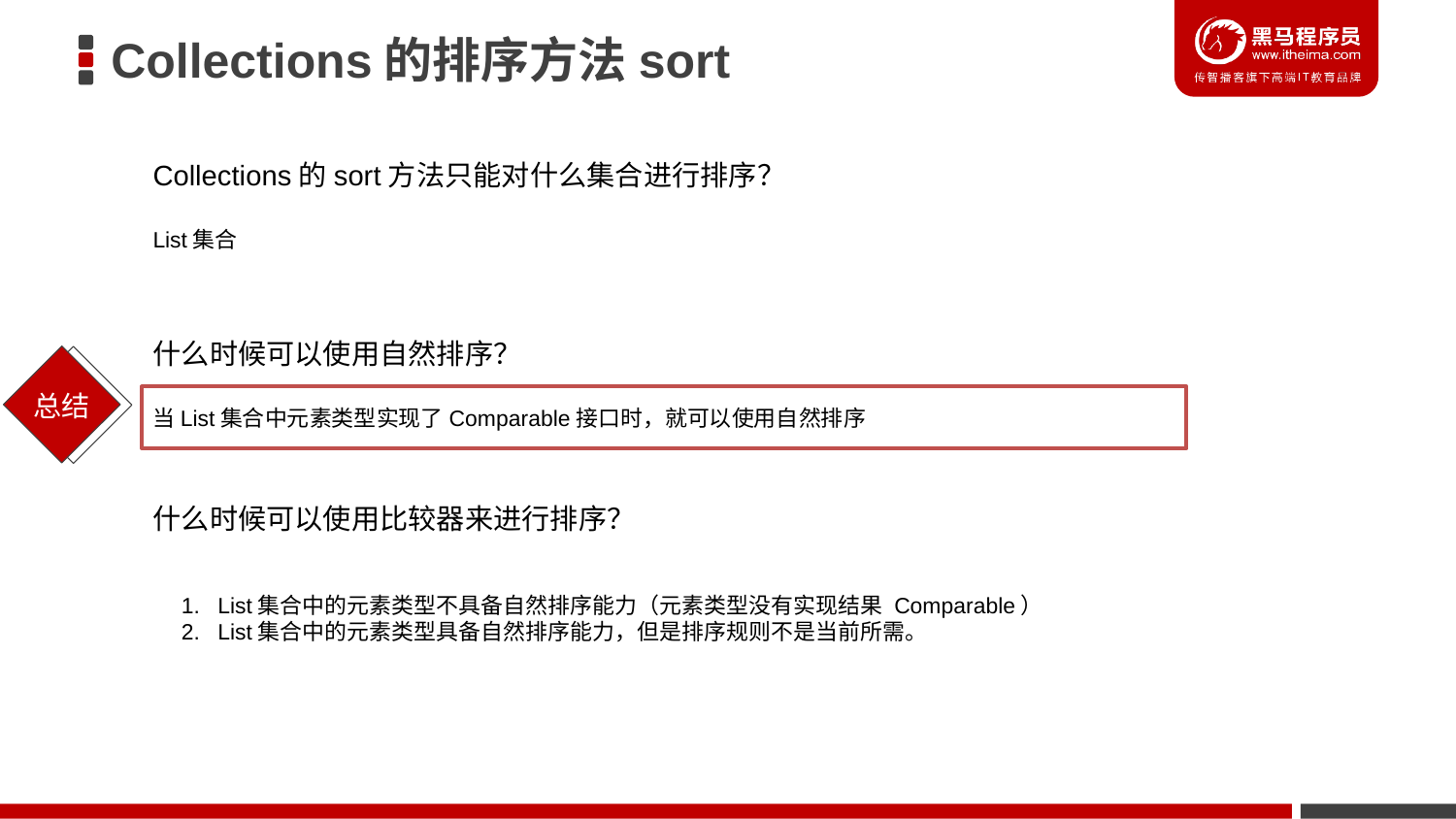

# Collections的排序方法sort
Collections的sort方法只能对什么集合进行排序？
List集合
什么时候可以使用自然排序？
当List集合中元素类型实现了Comparable接口时，就可以使用自然排序
什么时候可以使用比较器来进行排序？
List集合中的元素类型不具备自然排序能力（元素类型没有实现结果 Comparable）
List集合中的元素类型具备自然排序能力，但是排序规则不是当前所需。